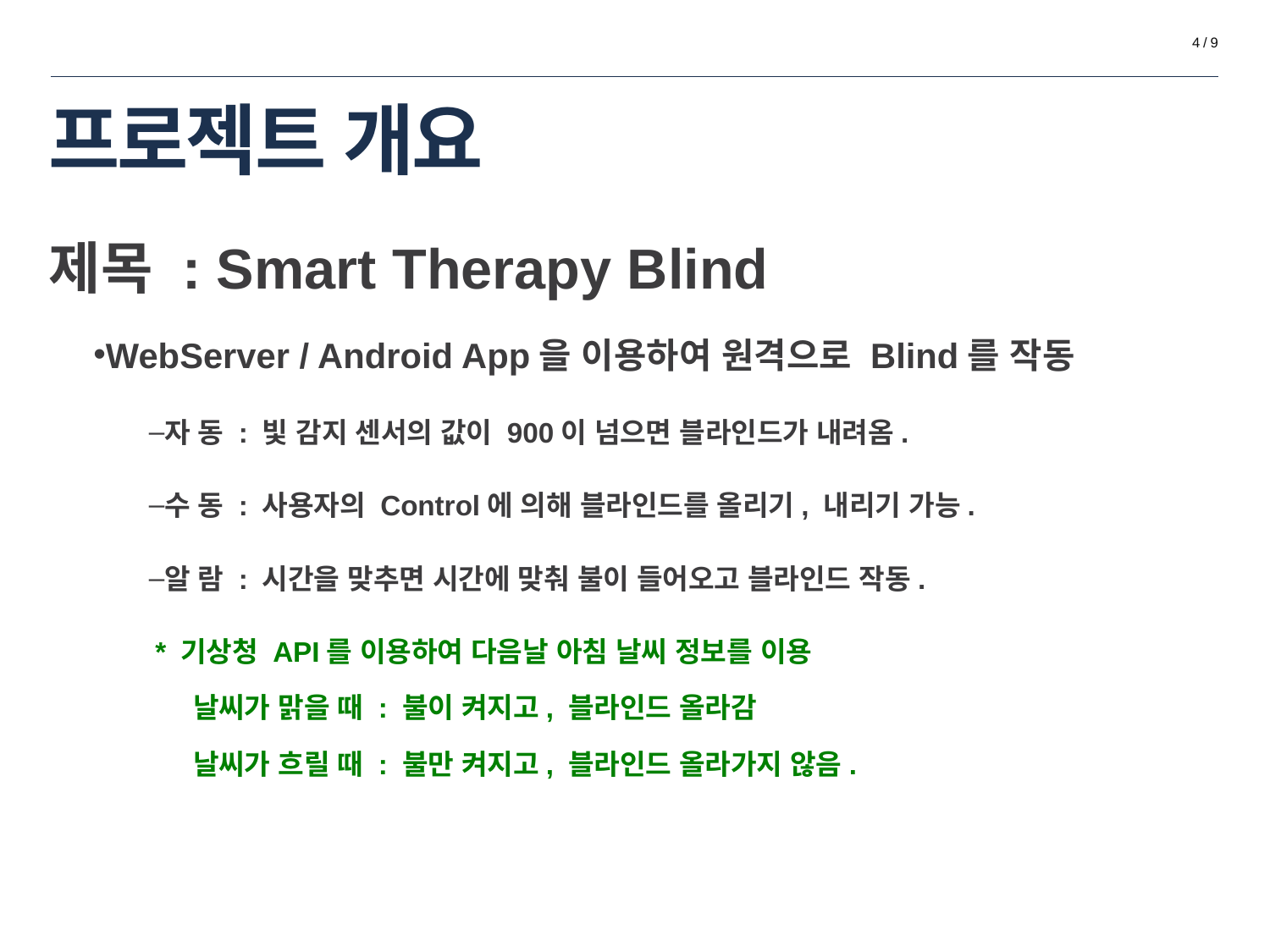

4 / 9
# 프로젝트 개요
제목 : Smart Therapy Blind
WebServer / Android App을 이용하여 원격으로 Blind를 작동
자 동 : 빛 감지 센서의 값이 900이 넘으면 블라인드가 내려옴.
수 동 : 사용자의 Control에 의해 블라인드를 올리기, 내리기 가능.
알 람 : 시간을 맞추면 시간에 맞춰 불이 들어오고 블라인드 작동.
    * 기상청 API를 이용하여 다음날 아침 날씨 정보를 이용
        날씨가 맑을 때 : 불이 켜지고, 블라인드 올라감
        날씨가 흐릴 때 : 불만 켜지고, 블라인드 올라가지 않음.